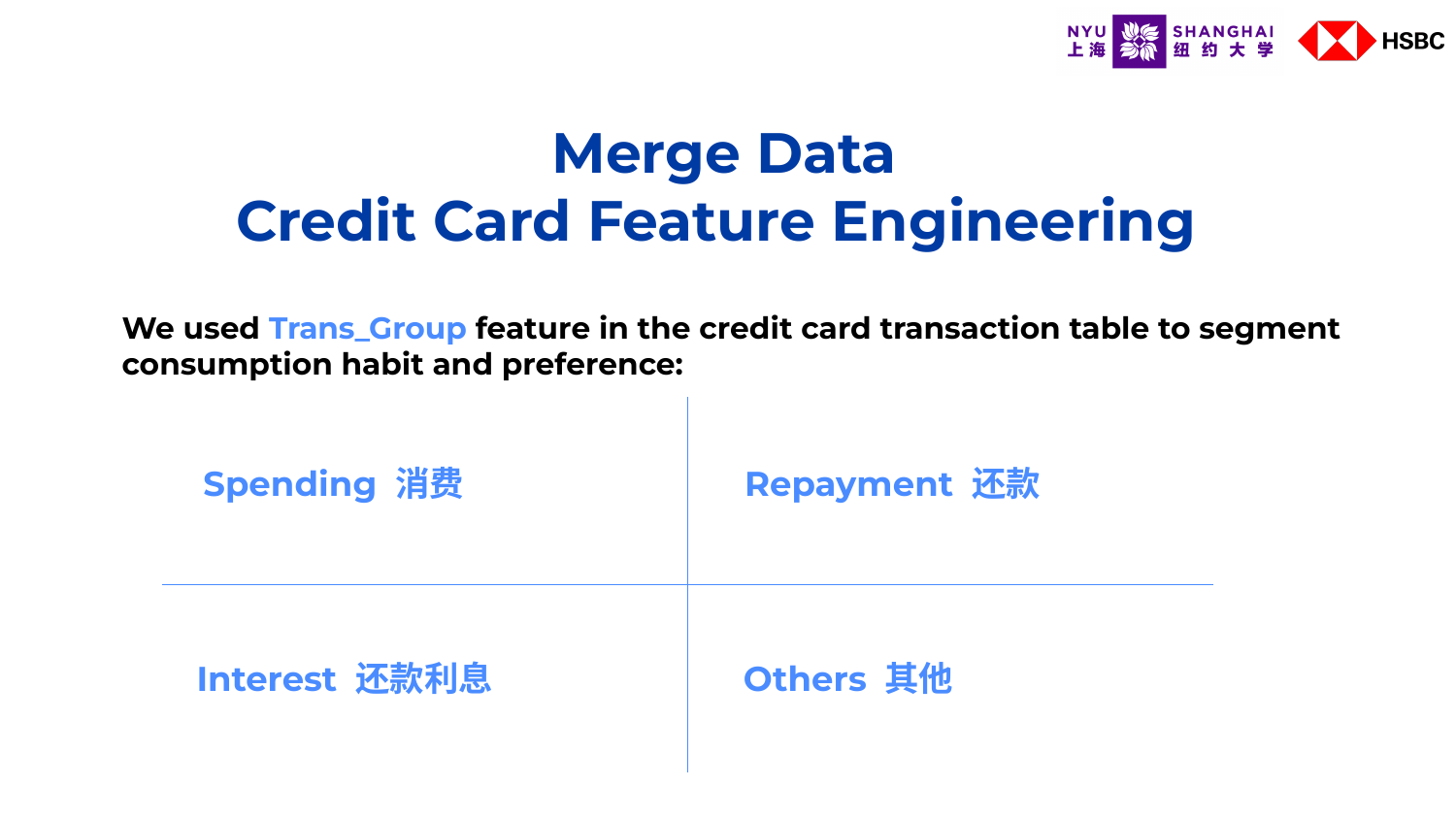

# Merge Data
Credit Card Feature Engineering
We used Trans_Group feature in the credit card transaction table to segment consumption habit and preference:
Spending 消费
Repayment 还款
Interest 还款利息
Others 其他